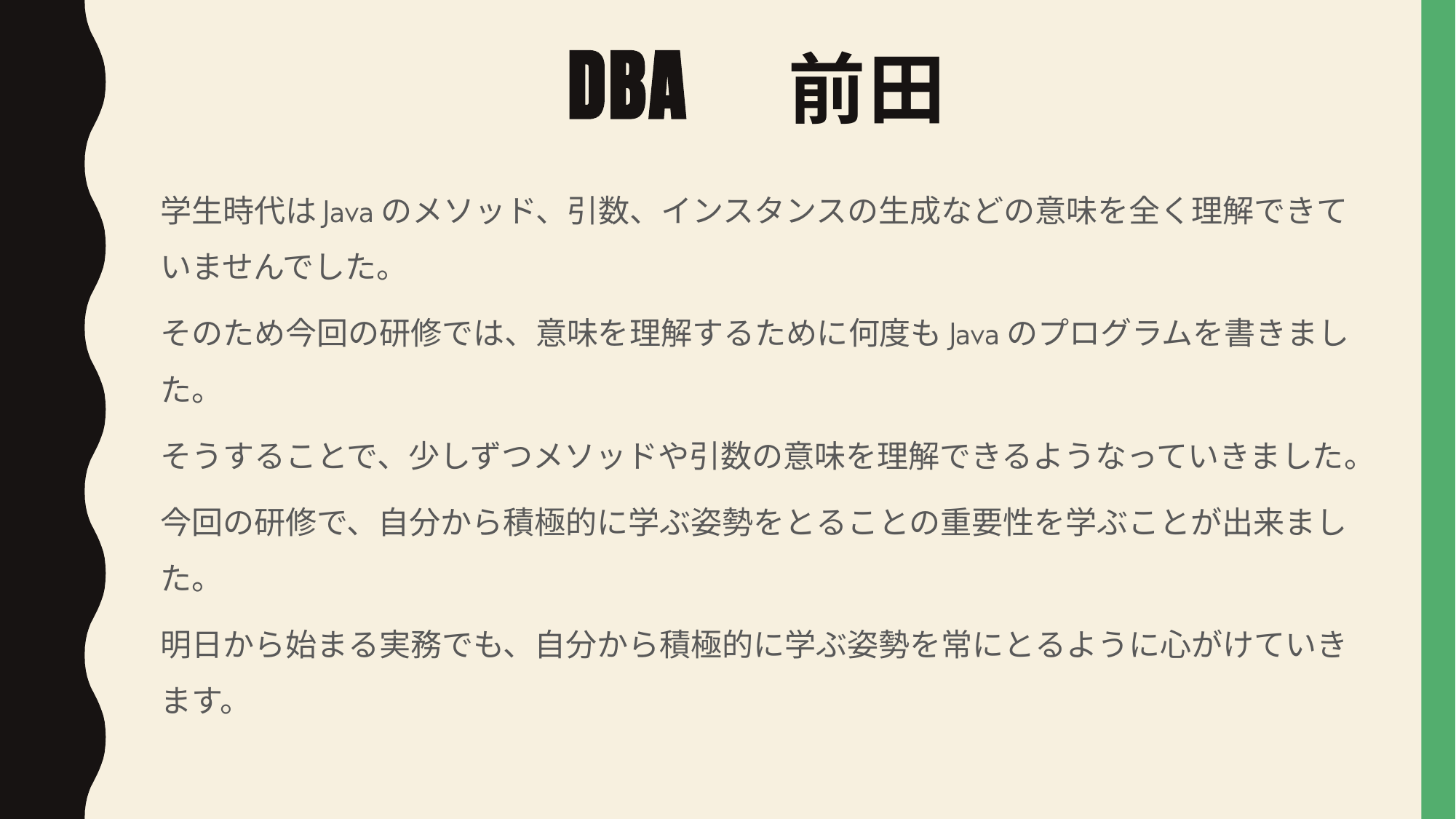

# DBA　前田
学生時代はJavaのメソッド、引数、インスタンスの生成などの意味を全く理解できていませんでした。
そのため今回の研修では、意味を理解するために何度もJavaのプログラムを書きました。
そうすることで、少しずつメソッドや引数の意味を理解できるようなっていきました。
今回の研修で、自分から積極的に学ぶ姿勢をとることの重要性を学ぶことが出来ました。
明日から始まる実務でも、自分から積極的に学ぶ姿勢を常にとるように心がけていきます。